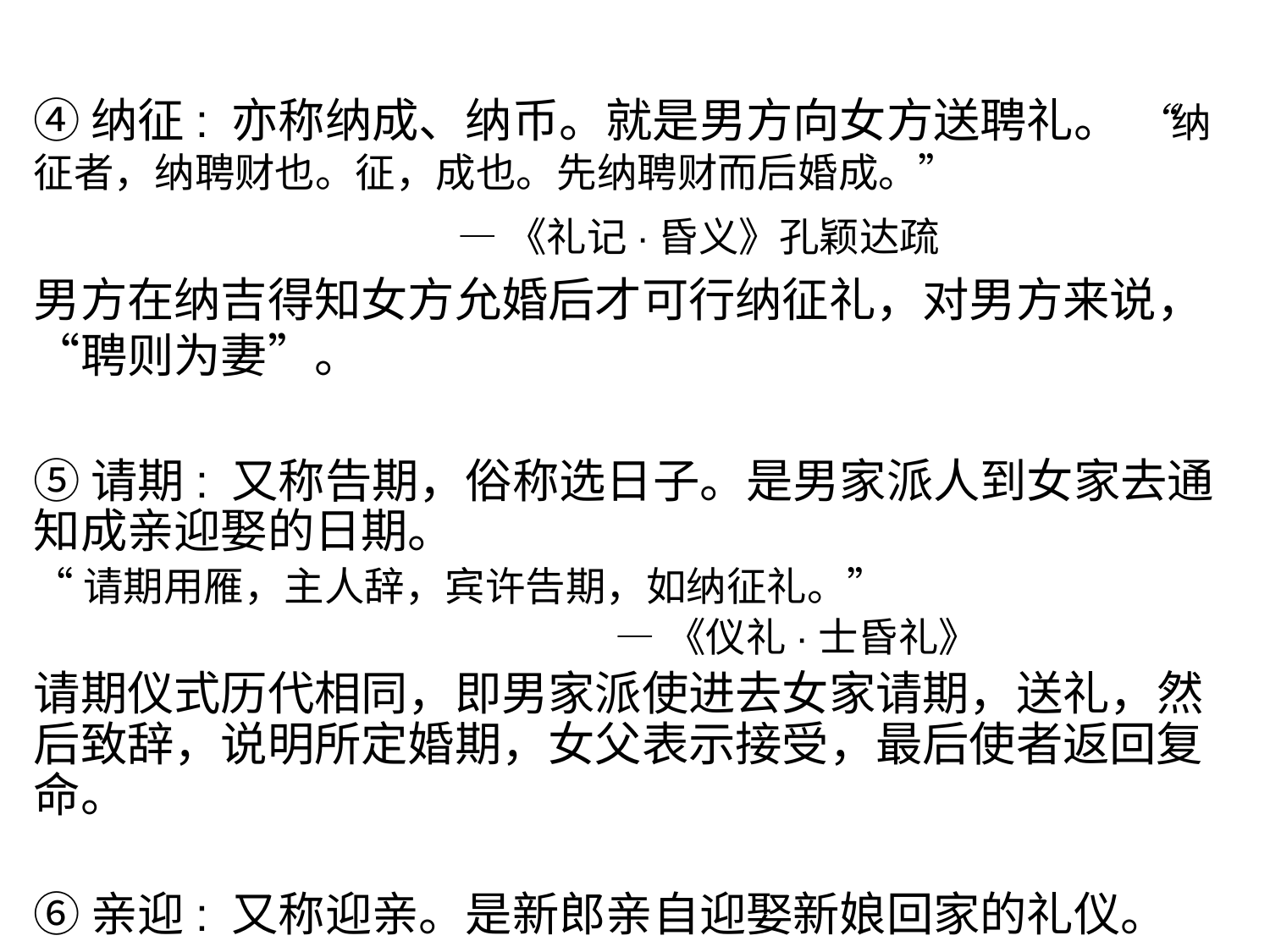

#
④纳征: 亦称纳成、纳币。就是男方向女方送聘礼。 “纳征者，纳聘财也。征，成也。先纳聘财而后婚成。”
                                        —《礼记·昏义》孔颖达疏
男方在纳吉得知女方允婚后才可行纳征礼，对男方来说，“聘则为妻”。

⑤请期: 又称告期，俗称选日子。是男家派人到女家去通知成亲迎娶的日期。
“请期用雁，主人辞，宾许告期，如纳征礼。”
                                                                —《仪礼·士昏礼》
请期仪式历代相同，即男家派使进去女家请期，送礼，然后致辞，说明所定婚期，女父表示接受，最后使者返回复命。

⑥亲迎: 又称迎亲。是新郎亲自迎娶新娘回家的礼仪。